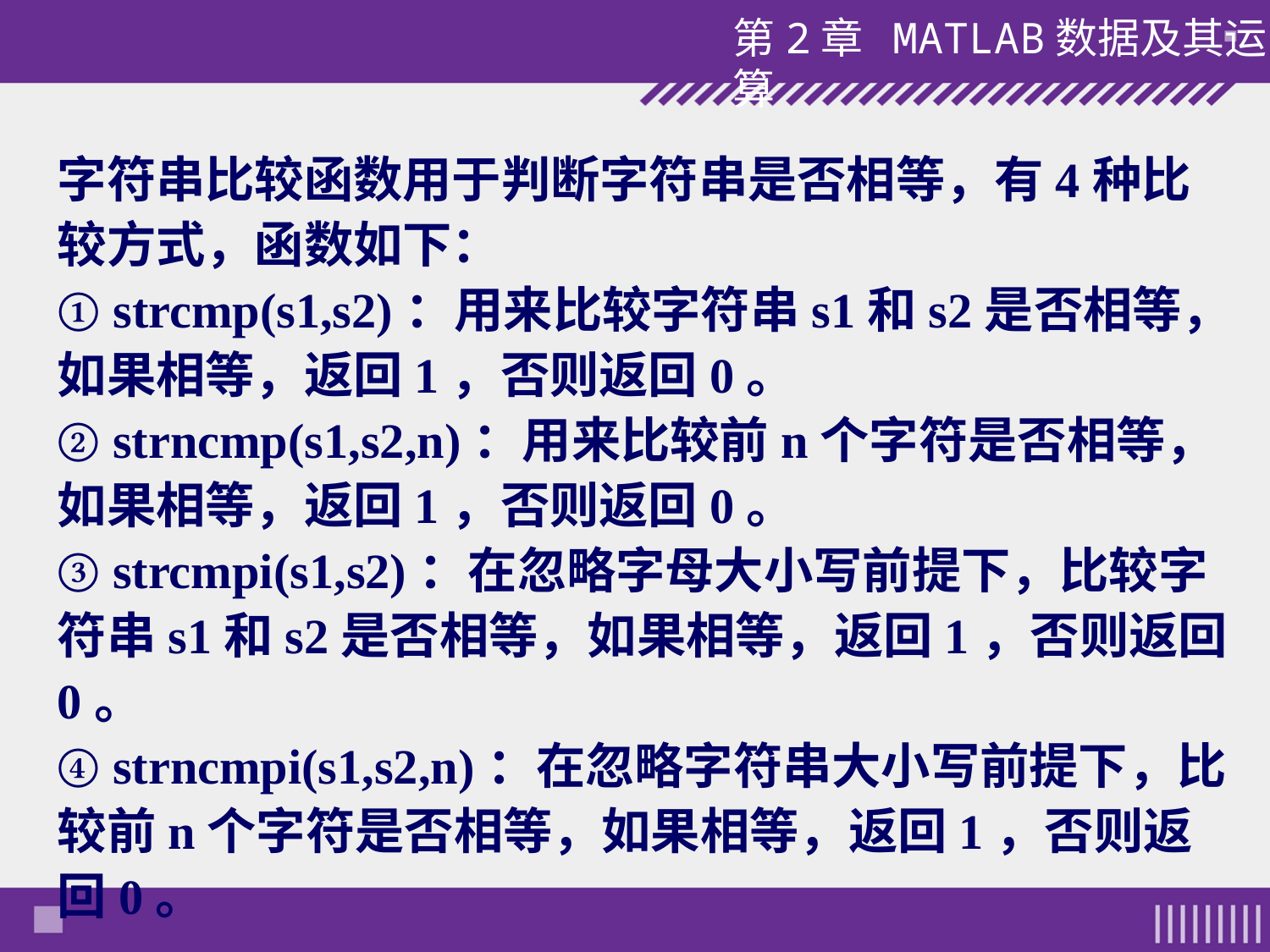

字符串比较函数用于判断字符串是否相等，有4种比较方式，函数如下：
① strcmp(s1,s2)：用来比较字符串s1和s2是否相等，如果相等，返回1，否则返回0。
② strncmp(s1,s2,n)：用来比较前n个字符是否相等，如果相等，返回1，否则返回0。
③ strcmpi(s1,s2)：在忽略字母大小写前提下，比较字符串s1和s2是否相等，如果相等，返回1，否则返回0。
④ strncmpi(s1,s2,n)：在忽略字符串大小写前提下，比较前n个字符是否相等，如果相等，返回1，否则返回0。